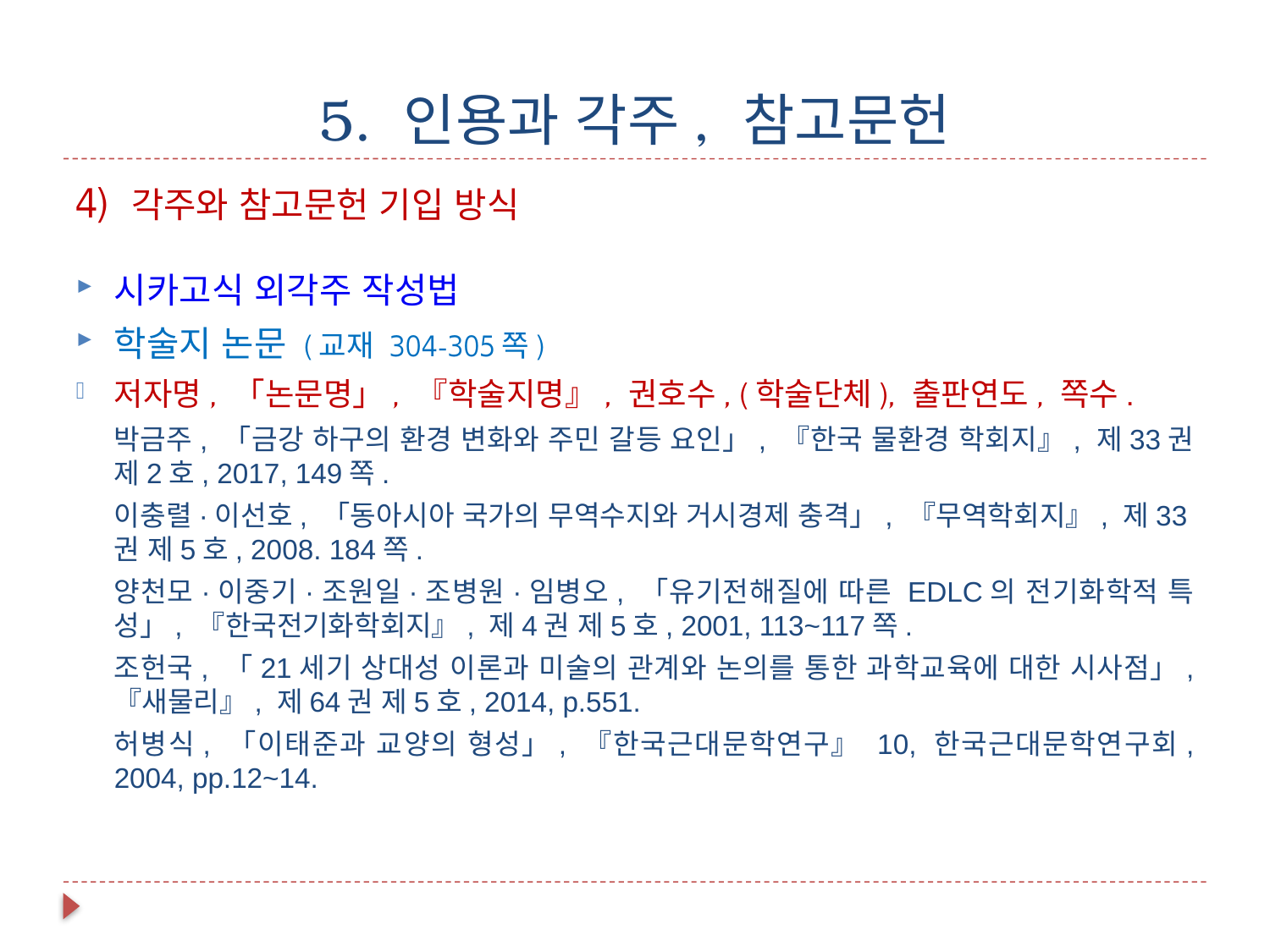

# 5. 인용과 각주, 참고문헌
4) 각주와 참고문헌 기입 방식

시카고식 외각주 작성법
학술지 논문 (교재 304-305쪽)
저자명, 「논문명」, 『학술지명』, 권호수, (학술단체), 출판연도, 쪽수.
박금주, 「금강 하구의 환경 변화와 주민 갈등 요인」, 『한국 물환경 학회지』, 제33권 제2호, 2017, 149쪽.
이충렬·이선호, 「동아시아 국가의 무역수지와 거시경제 충격」, 『무역학회지』, 제33권 제5호, 2008. 184쪽.
양천모·이중기·조원일·조병원·임병오, 「유기전해질에 따른 EDLC의 전기화학적 특성」, 『한국전기화학회지』, 제4권 제5호, 2001, 113~117쪽.
조헌국, 「21세기 상대성 이론과 미술의 관계와 논의를 통한 과학교육에 대한 시사점」, 『새물리』, 제64권 제5호, 2014, p.551.
허병식, 「이태준과 교양의 형성」, 『한국근대문학연구』 10, 한국근대문학연구회, 2004, pp.12~14.